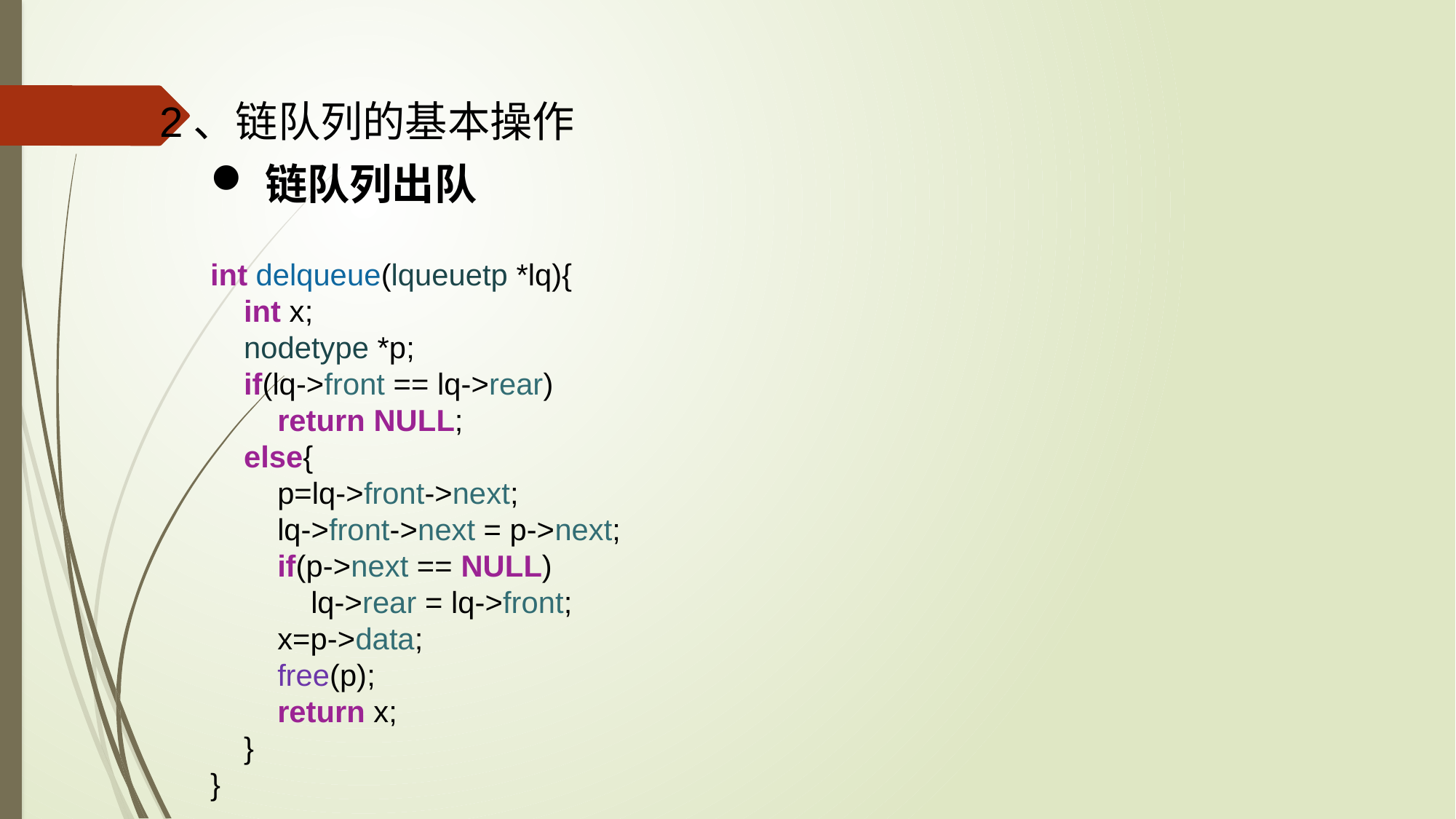

2、链队列的基本操作
链队列出队

int delqueue(lqueuetp *lq){
    int x;
    nodetype *p;
    if(lq->front == lq->rear)
        return NULL;
    else{
        p=lq->front->next;
        lq->front->next = p->next;
        if(p->next == NULL)
            lq->rear = lq->front;
        x=p->data;
        free(p);
        return x;
    }
}